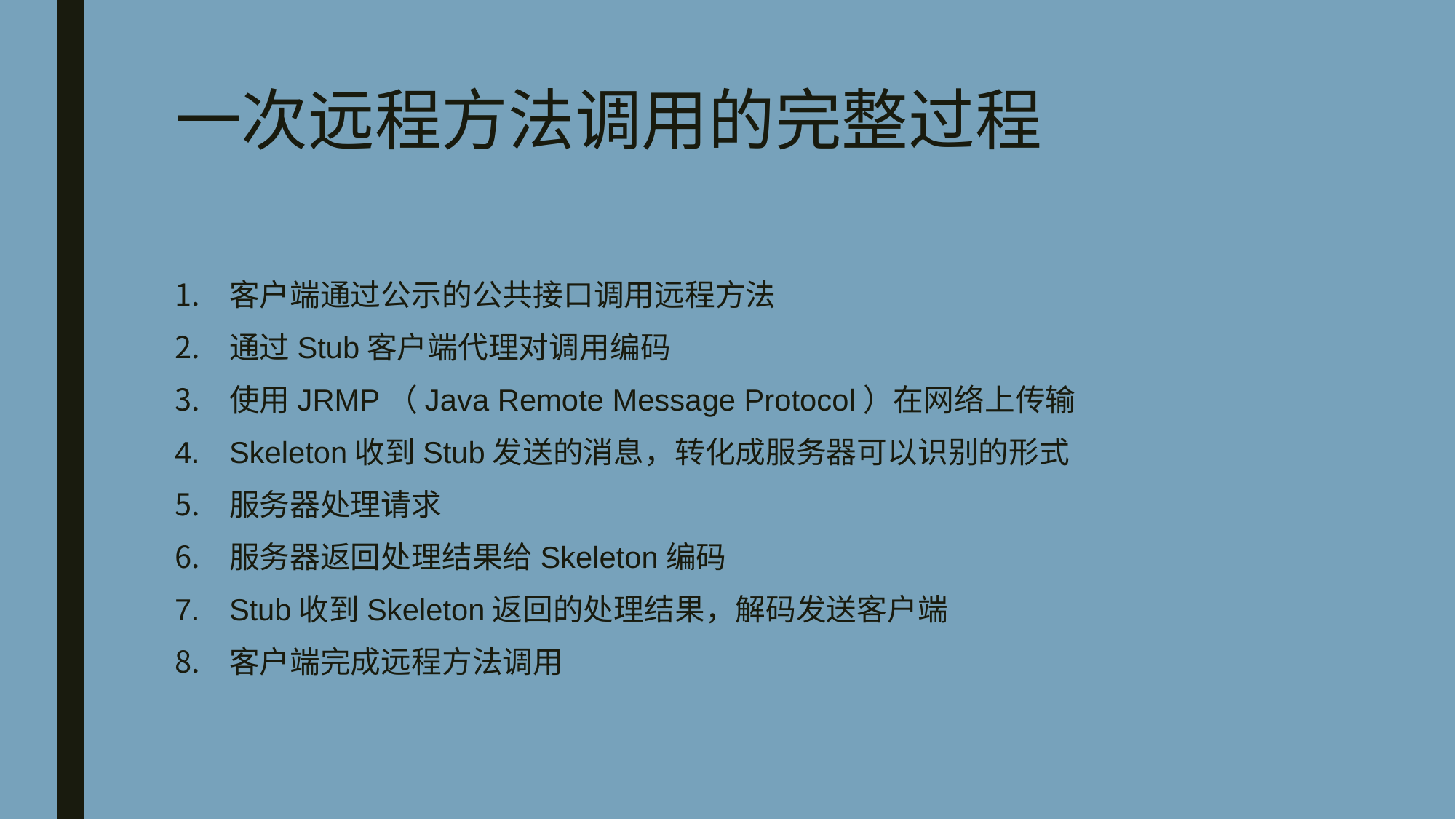

# 一次远程方法调用的完整过程
客户端通过公示的公共接口调用远程方法
通过Stub客户端代理对调用编码
使用JRMP（Java Remote Message Protocol）在网络上传输
Skeleton收到Stub发送的消息，转化成服务器可以识别的形式
服务器处理请求
服务器返回处理结果给Skeleton编码
Stub收到Skeleton返回的处理结果，解码发送客户端
客户端完成远程方法调用